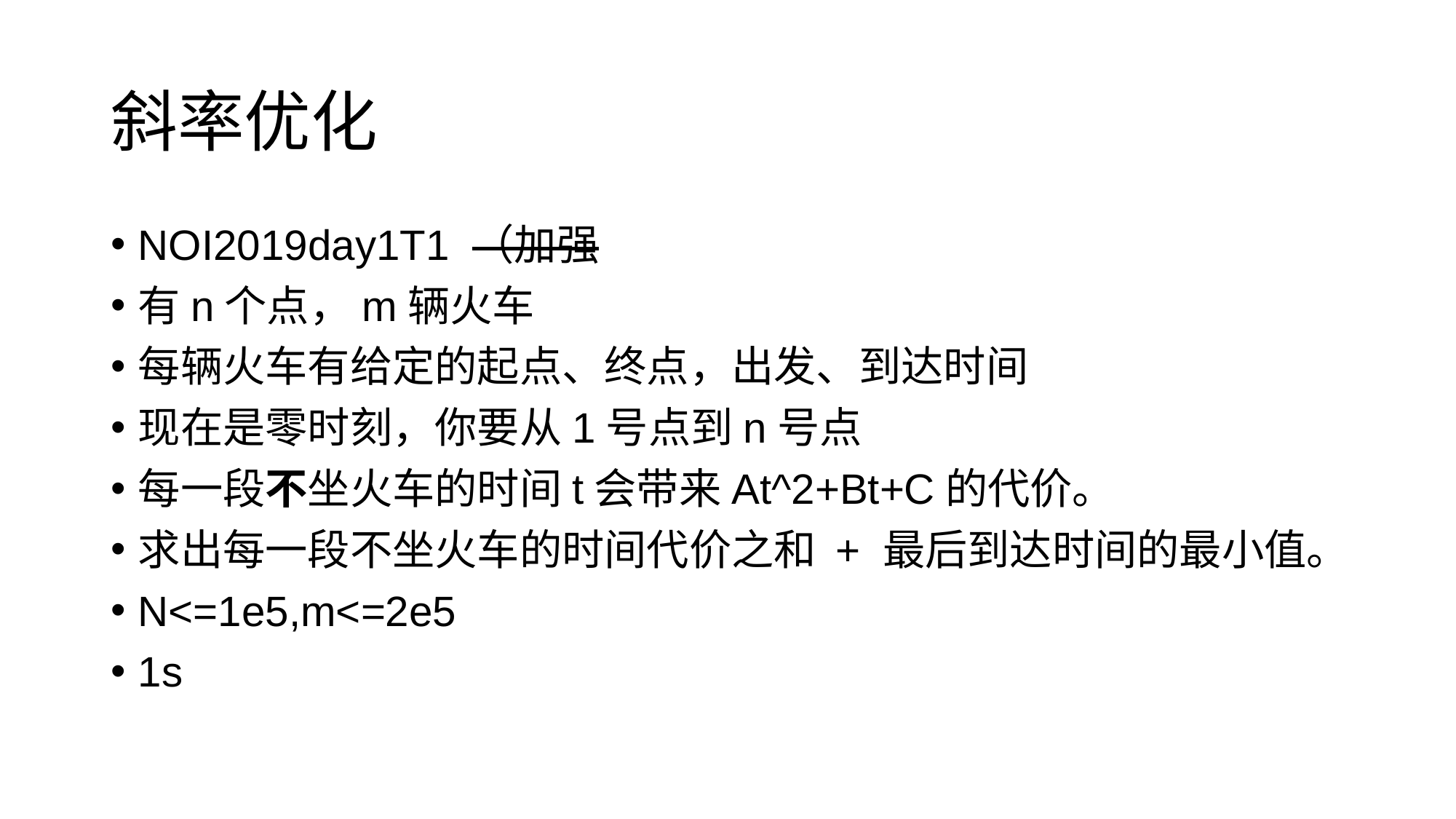

# 斜率优化
NOI2019day1T1 （加强
有n个点，m辆火车
每辆火车有给定的起点、终点，出发、到达时间
现在是零时刻，你要从1号点到n号点
每一段不坐火车的时间t会带来At^2+Bt+C的代价。
求出每一段不坐火车的时间代价之和 + 最后到达时间的最小值。
N<=1e5,m<=2e5
1s